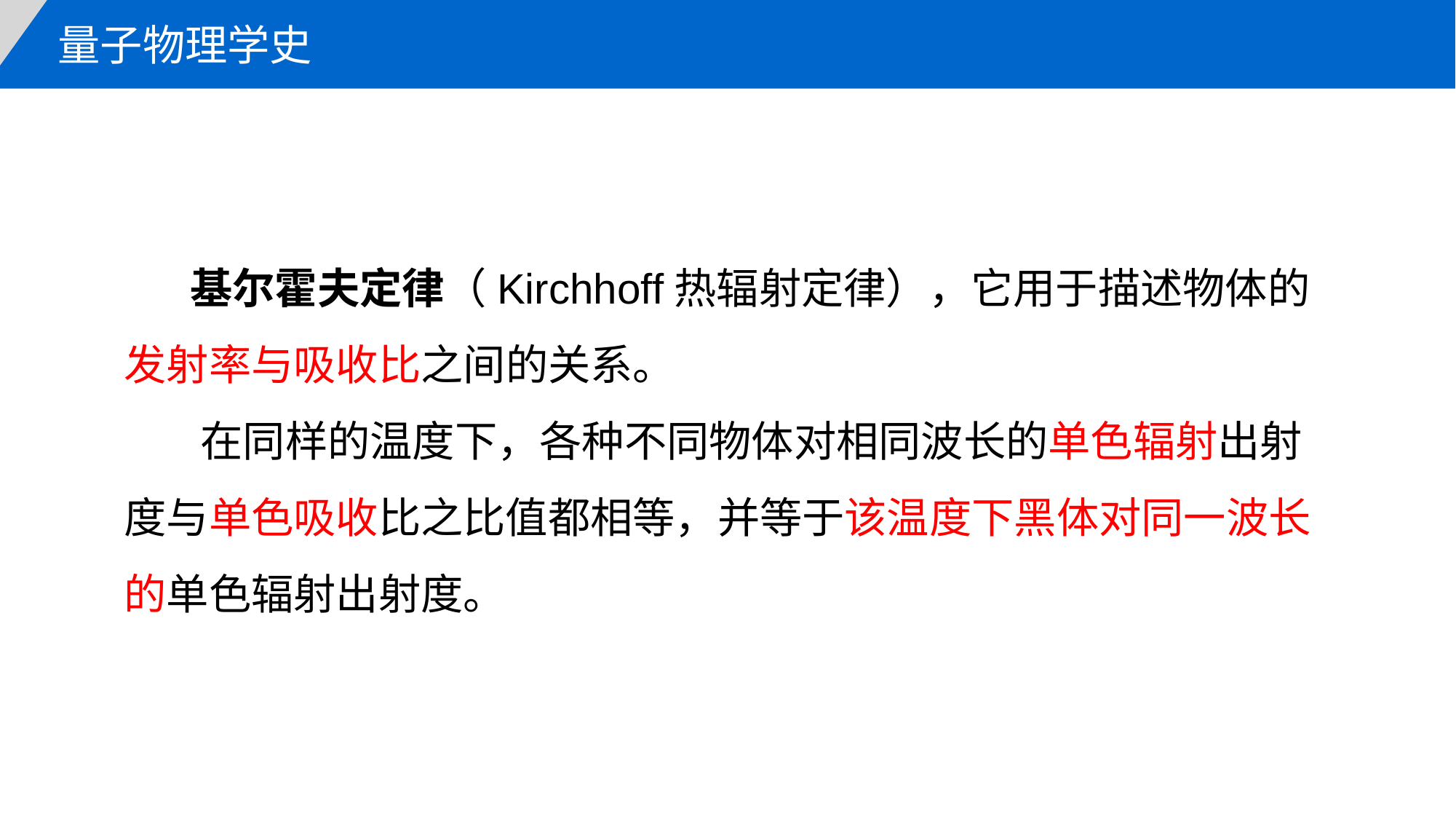

量子物理学史
       基尔霍夫定律（Kirchhoff热辐射定律），它用于描述物体的发射率与吸收比之间的关系。
       在同样的温度下，各种不同物体对相同波长的单色辐射出射度与单色吸收比之比值都相等，并等于该温度下黑体对同一波长的单色辐射出射度。